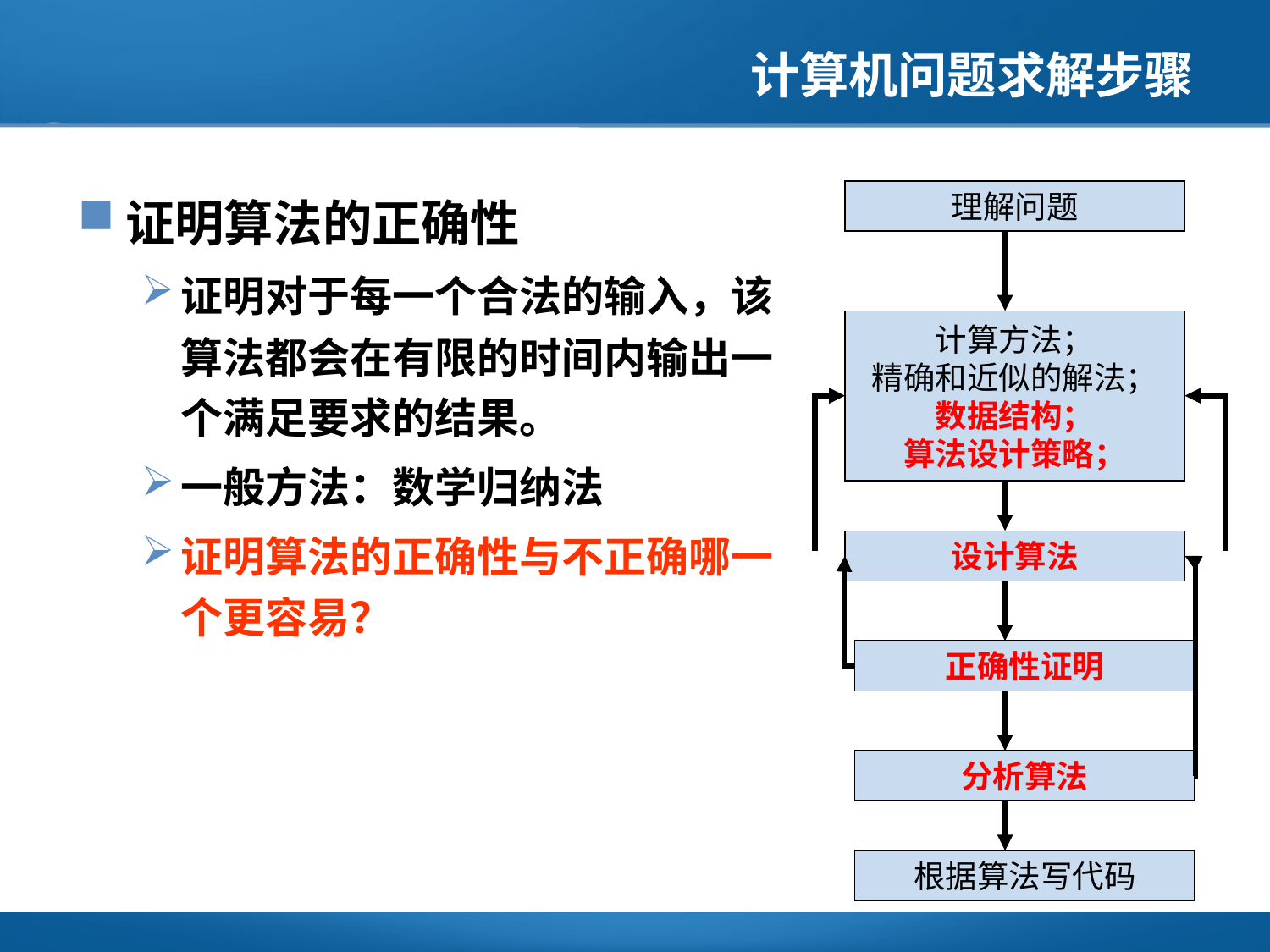

# 计算机问题求解步骤
证明算法的正确性
证明对于每一个合法的输入，该算法都会在有限的时间内输出一个满足要求的结果。
一般方法：数学归纳法
证明算法的正确性与不正确哪一个更容易？
理解问题

计算方法；
精确和近似的解法；
数据结构；
算法设计策略；

设计算法

正确性证明

分析算法

根据算法写代码